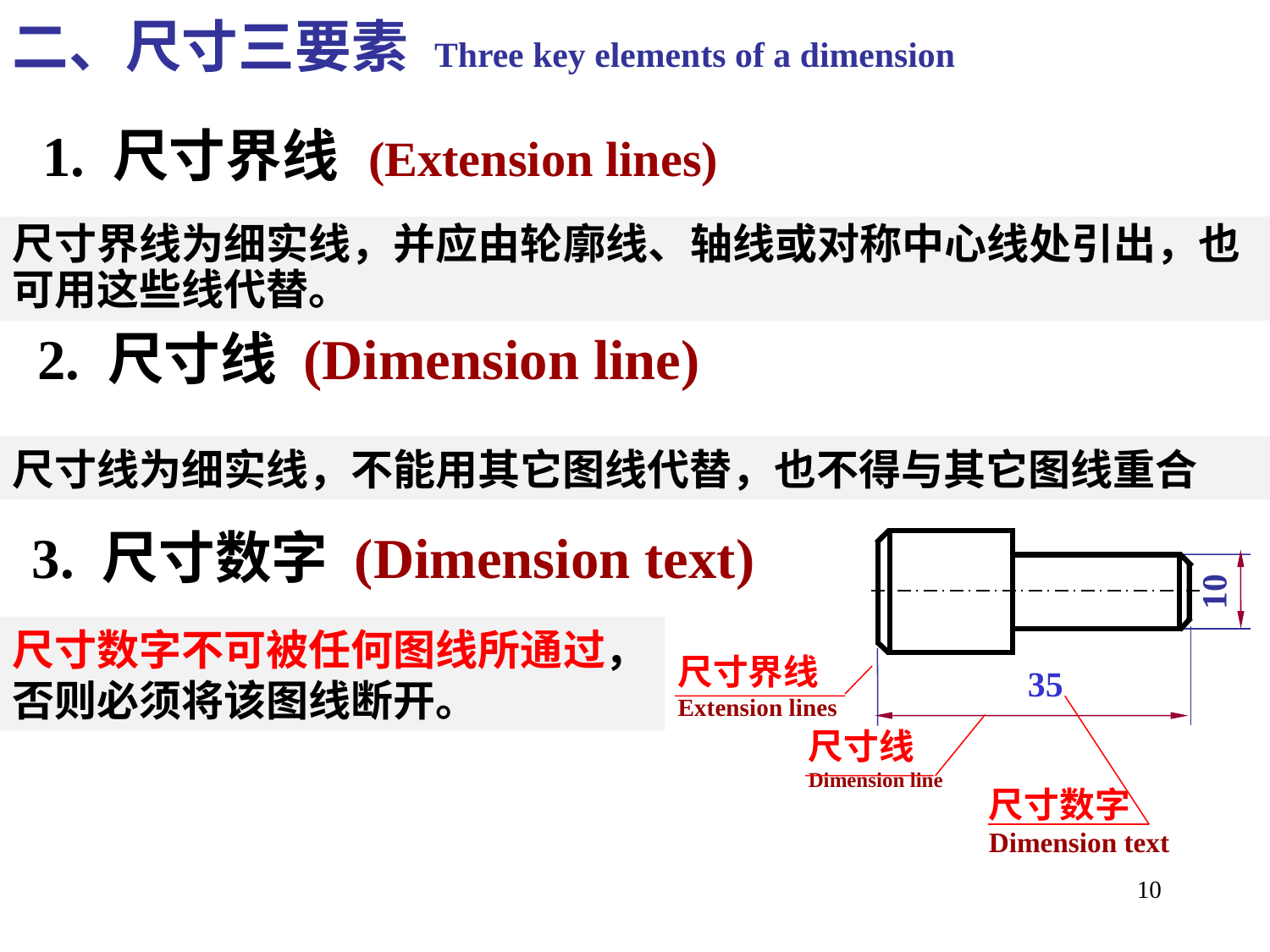

二、尺寸三要素 Three key elements of a dimension
1. 尺寸界线 (Extension lines)
尺寸界线为细实线，并应由轮廓线、轴线或对称中心线处引出，也可用这些线代替。
2. 尺寸线 (Dimension line)
尺寸线为细实线，不能用其它图线代替，也不得与其它图线重合
3. 尺寸数字 (Dimension text)

10

尺寸界线
Extension lines

35

尺寸线
Dimension line

尺寸数字
Dimension text

尺寸数字不可被任何图线所通过，否则必须将该图线断开。
10